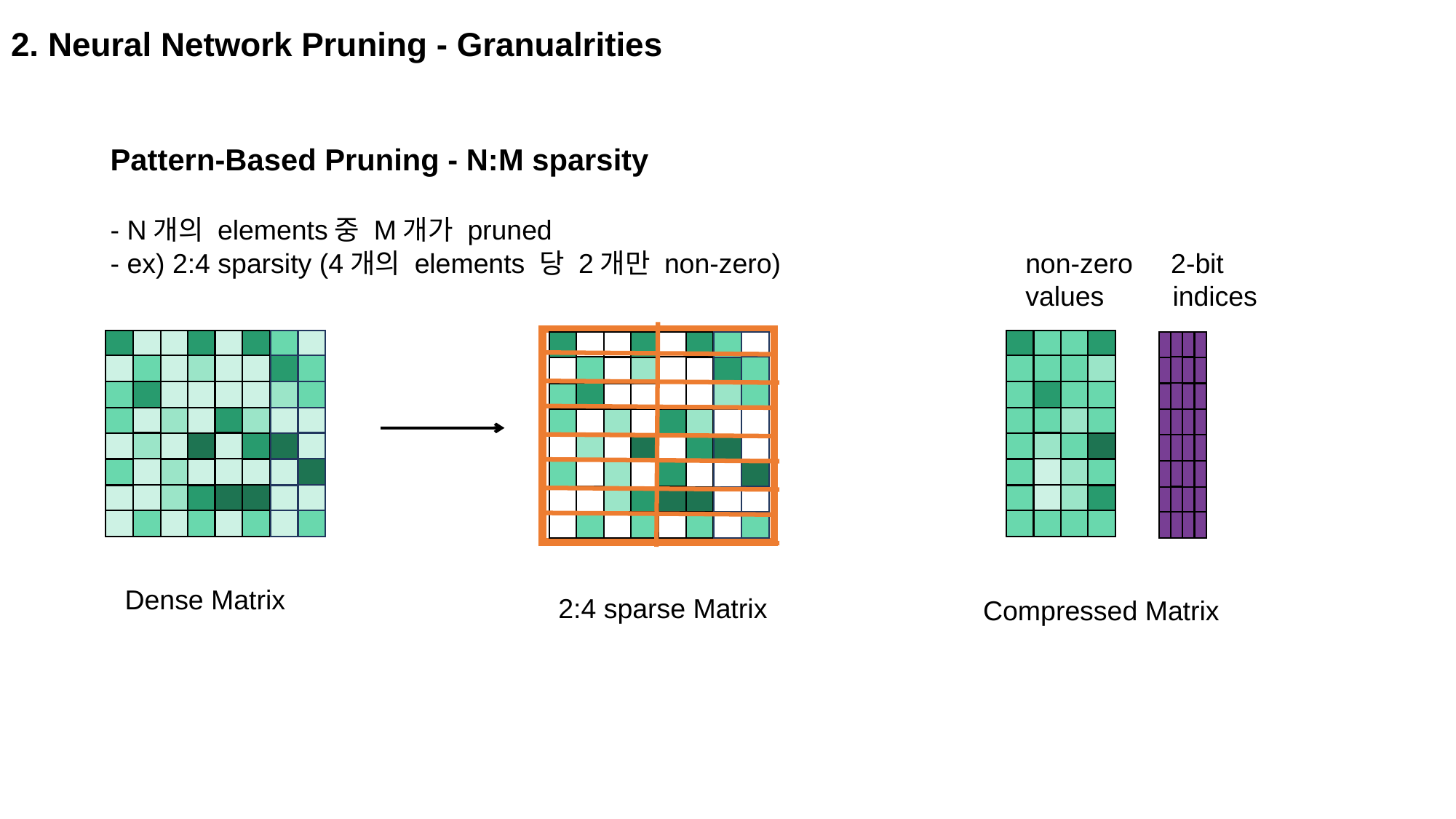

2. Neural Network Pruning - Granualrities
Pattern-Based Pruning - N:M sparsity

- N개의 elements중 M개가 pruned
- ex) 2:4 sparsity (4개의 elements 당 2개만 non-zero)
non-zero     2-bit
values	     indices

Dense Matrix
2:4 sparse Matrix
Compressed Matrix